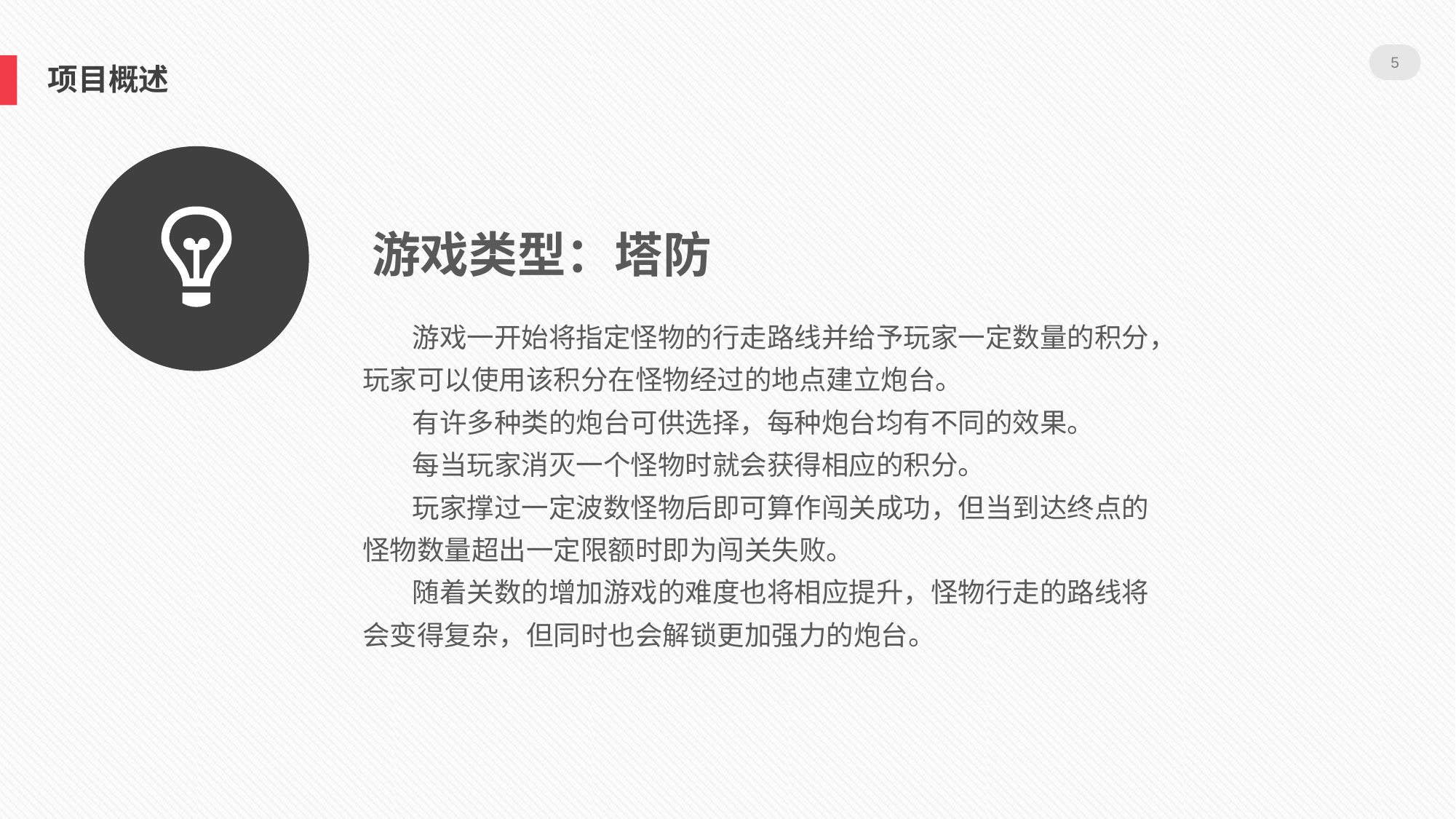

5
项目概述

游戏类型：塔防
       游戏一开始将指定怪物的行走路线并给予玩家一定数量的积分，玩家可以使用该积分在怪物经过的地点建立炮台。
       有许多种类的炮台可供选择，每种炮台均有不同的效果。
       每当玩家消灭一个怪物时就会获得相应的积分。
       玩家撑过一定波数怪物后即可算作闯关成功，但当到达终点的怪物数量超出一定限额时即为闯关失败。
       随着关数的增加游戏的难度也将相应提升，怪物行走的路线将会变得复杂，但同时也会解锁更加强力的炮台。